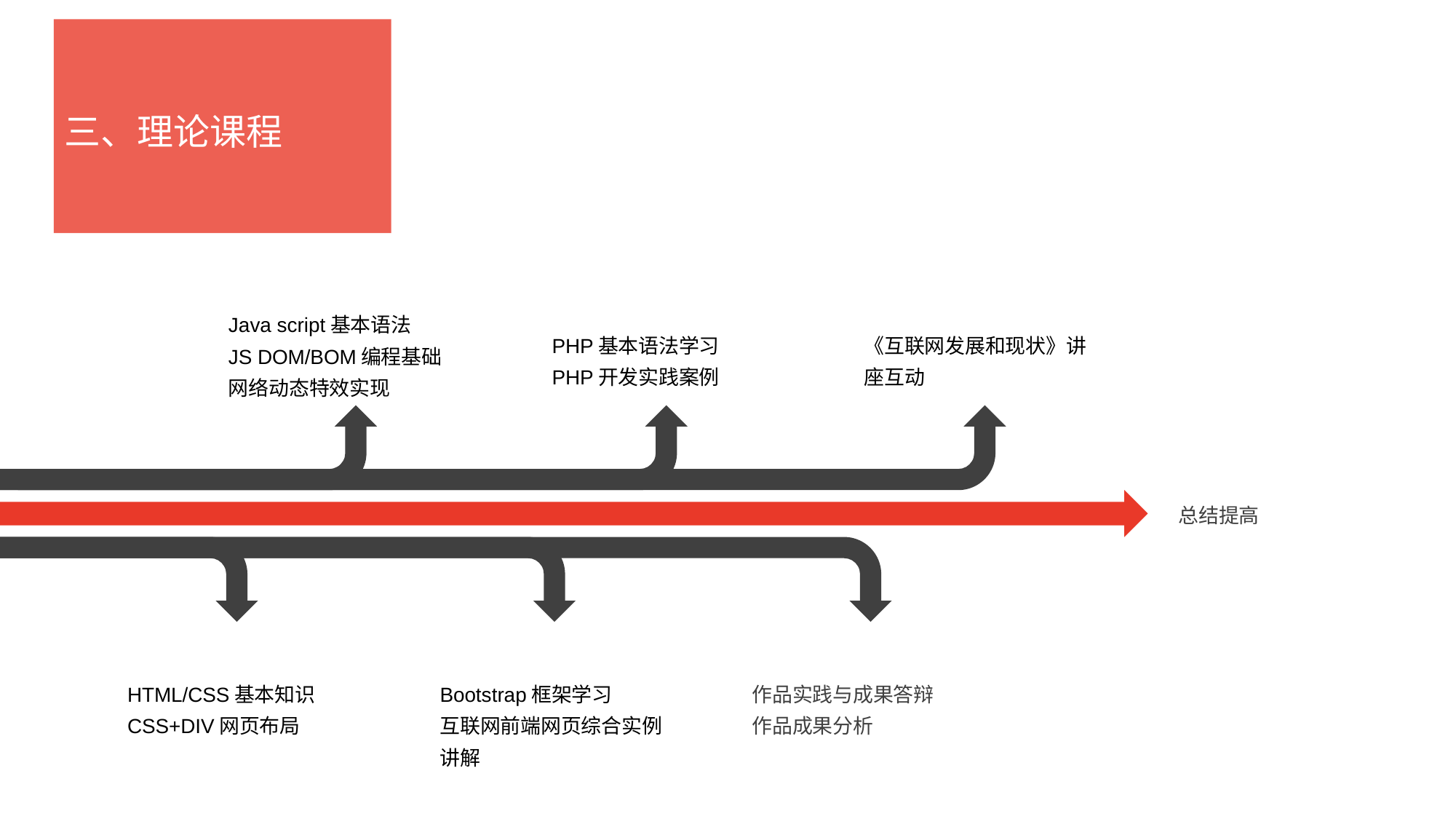

三、理论课程

Java script基本语法
JS DOM/BOM编程基础
网络动态特效实现

PHP基本语法学习
PHP开发实践案例
《互联网发展和现状》讲座互动

总结提高
HTML/CSS基本知识
CSS+DIV网页布局

Bootstrap框架学习
互联网前端网页综合实例讲解
作品实践与成果答辩
作品成果分析